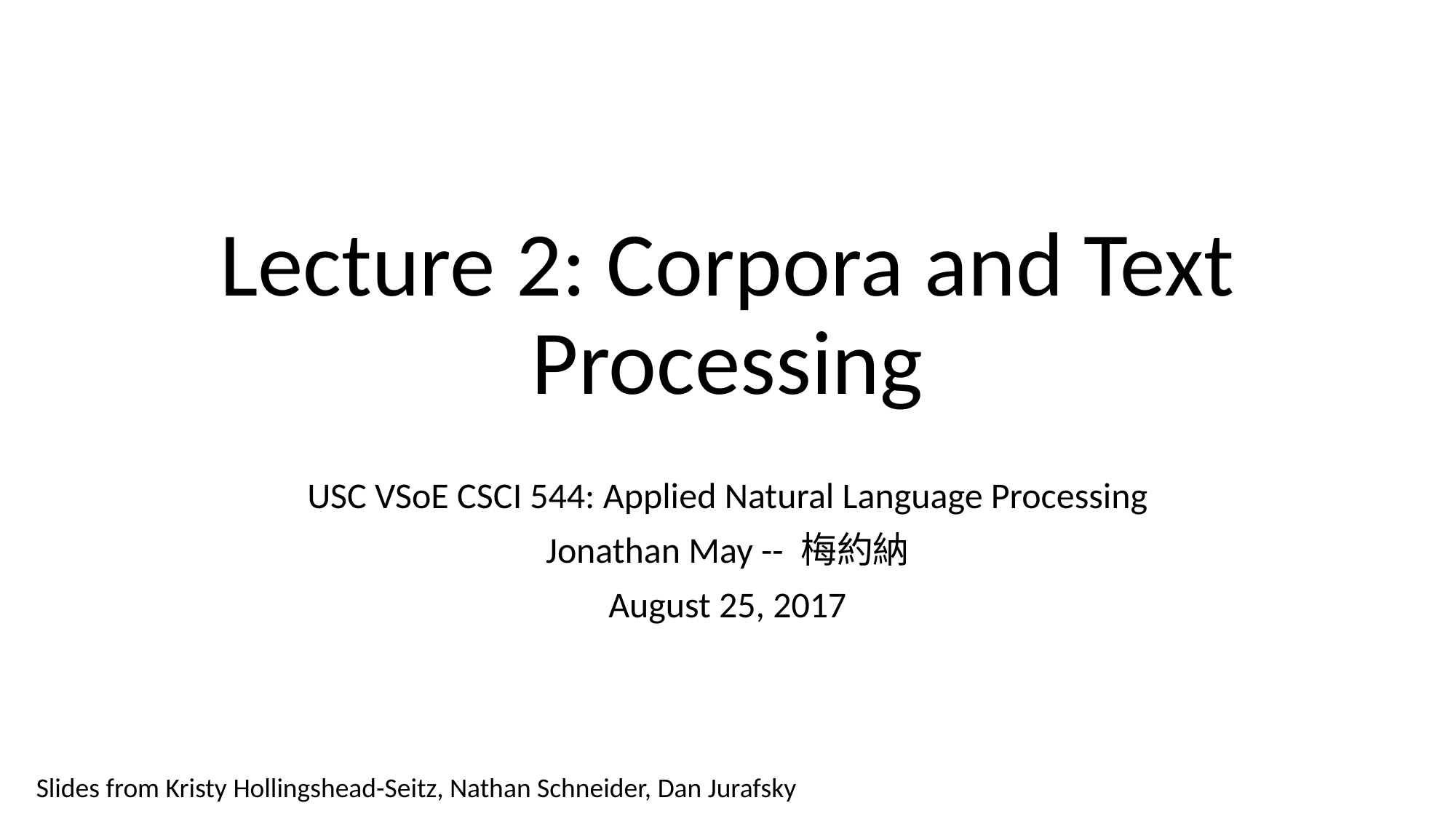

# Lecture 2: Corpora and Text Processing
USC VSoE CSCI 544: Applied Natural Language Processing
Jonathan May -- 梅約納
August 25, 2017
Slides from Kristy Hollingshead-Seitz, Nathan Schneider, Dan Jurafsky